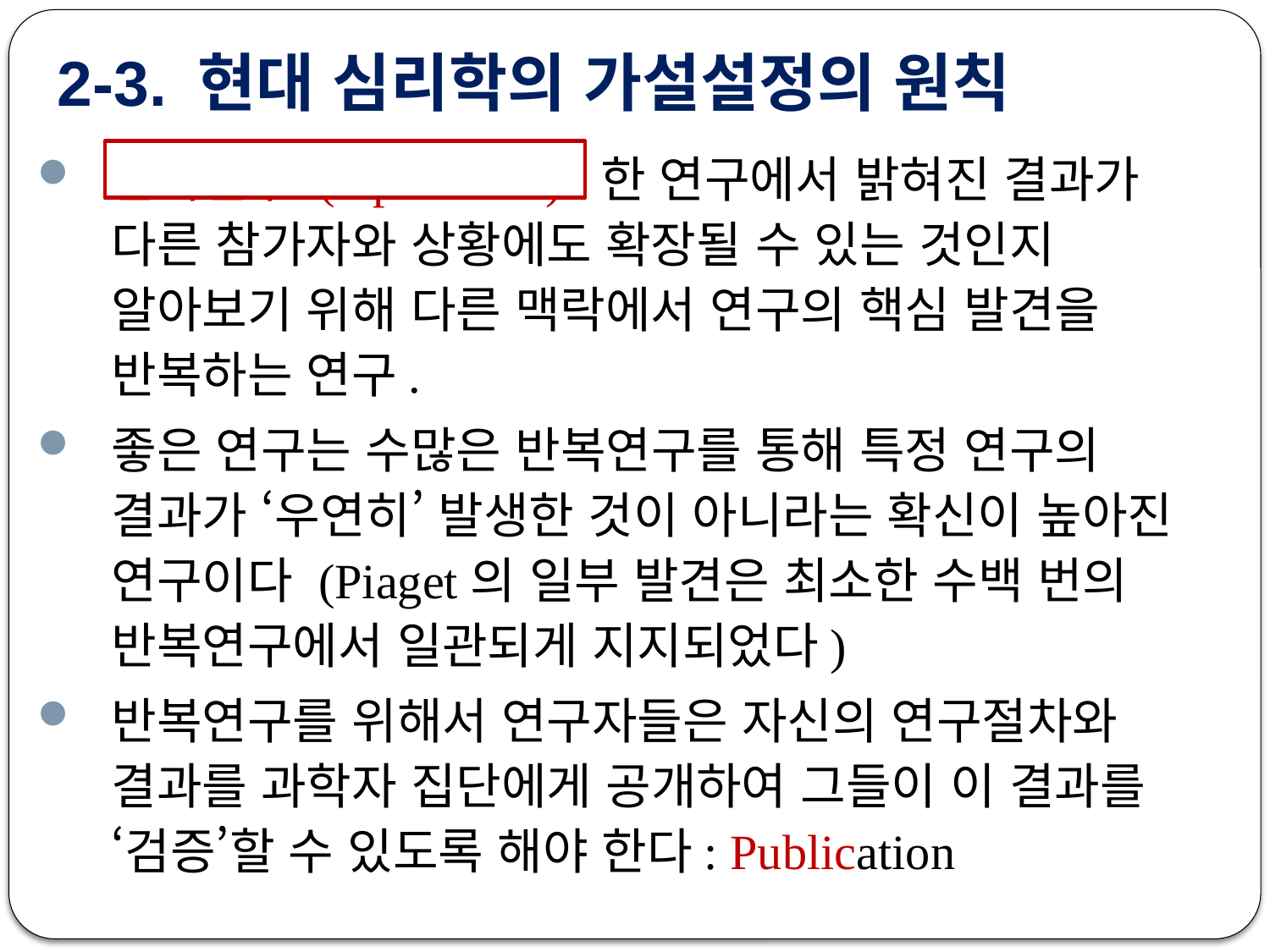

# 2-3. 현대 심리학의 가설설정의 원칙
반복연구 (replication): 한 연구에서 밝혀진 결과가 다른 참가자와 상황에도 확장될 수 있는 것인지 알아보기 위해 다른 맥락에서 연구의 핵심 발견을 반복하는 연구.
좋은 연구는 수많은 반복연구를 통해 특정 연구의 결과가 ‘우연히’ 발생한 것이 아니라는 확신이 높아진 연구이다 (Piaget의 일부 발견은 최소한 수백 번의 반복연구에서 일관되게 지지되었다)
반복연구를 위해서 연구자들은 자신의 연구절차와 결과를 과학자 집단에게 공개하여 그들이 이 결과를 ‘검증’할 수 있도록 해야 한다: Publication